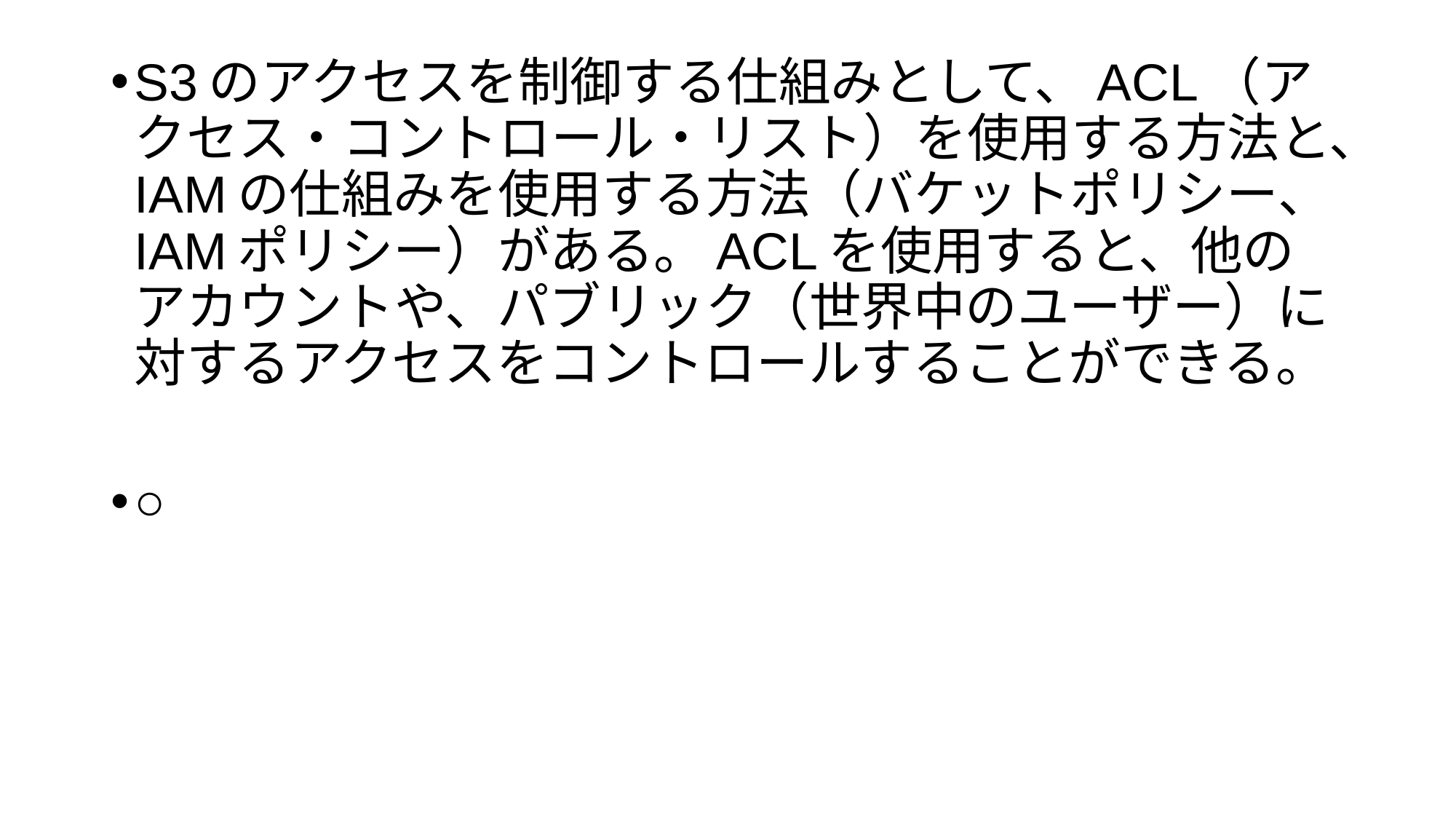

S3のアクセスを制御する仕組みとして、ACL（アクセス・コントロール・リスト）を使用する方法と、IAMの仕組みを使用する方法（バケットポリシー、IAMポリシー）がある。ACLを使用すると、他のアカウントや、パブリック（世界中のユーザー）に対するアクセスをコントロールすることができる。

○